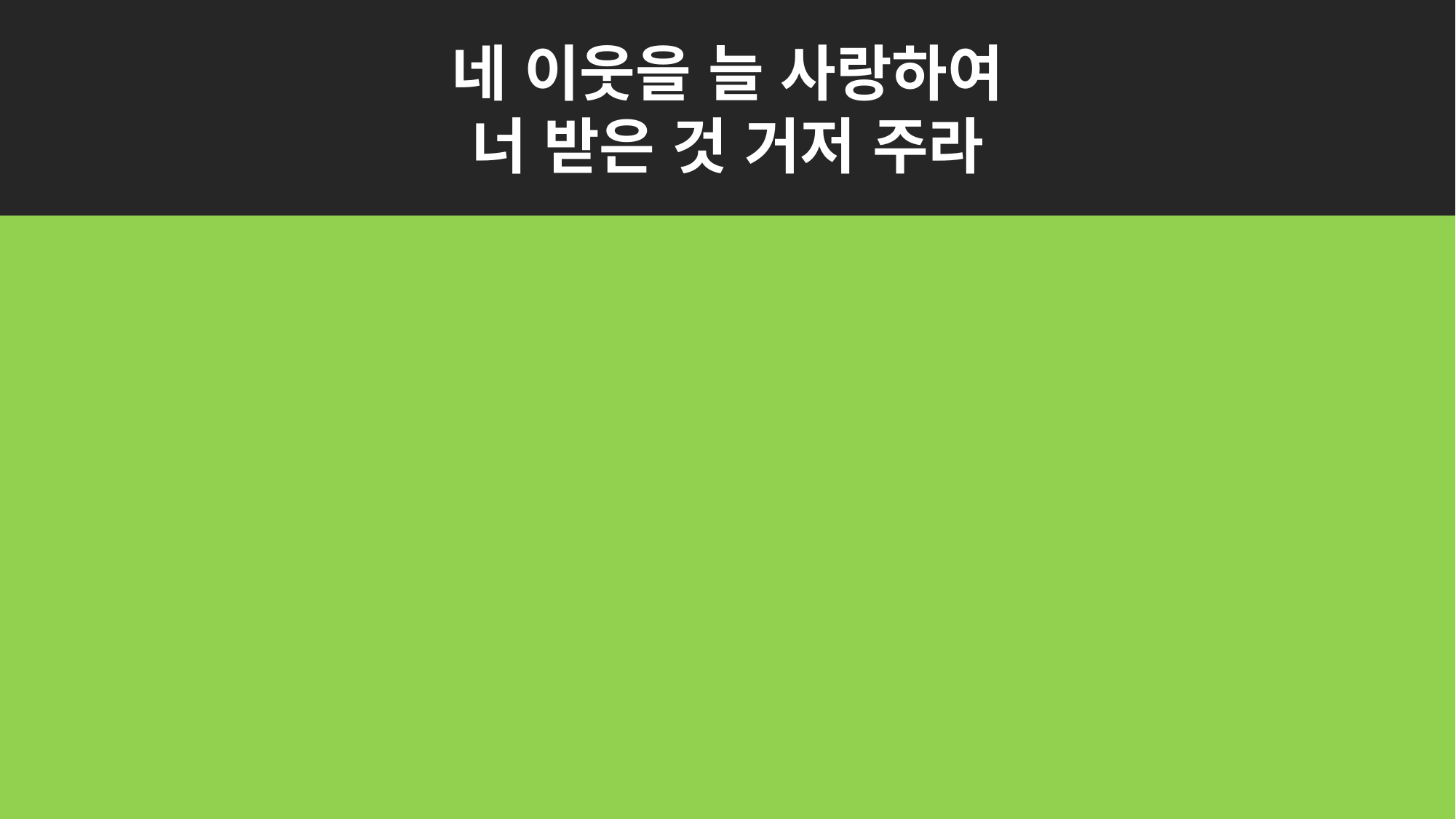

네 이웃을 늘 사랑하여
너 받은 것 거저 주라